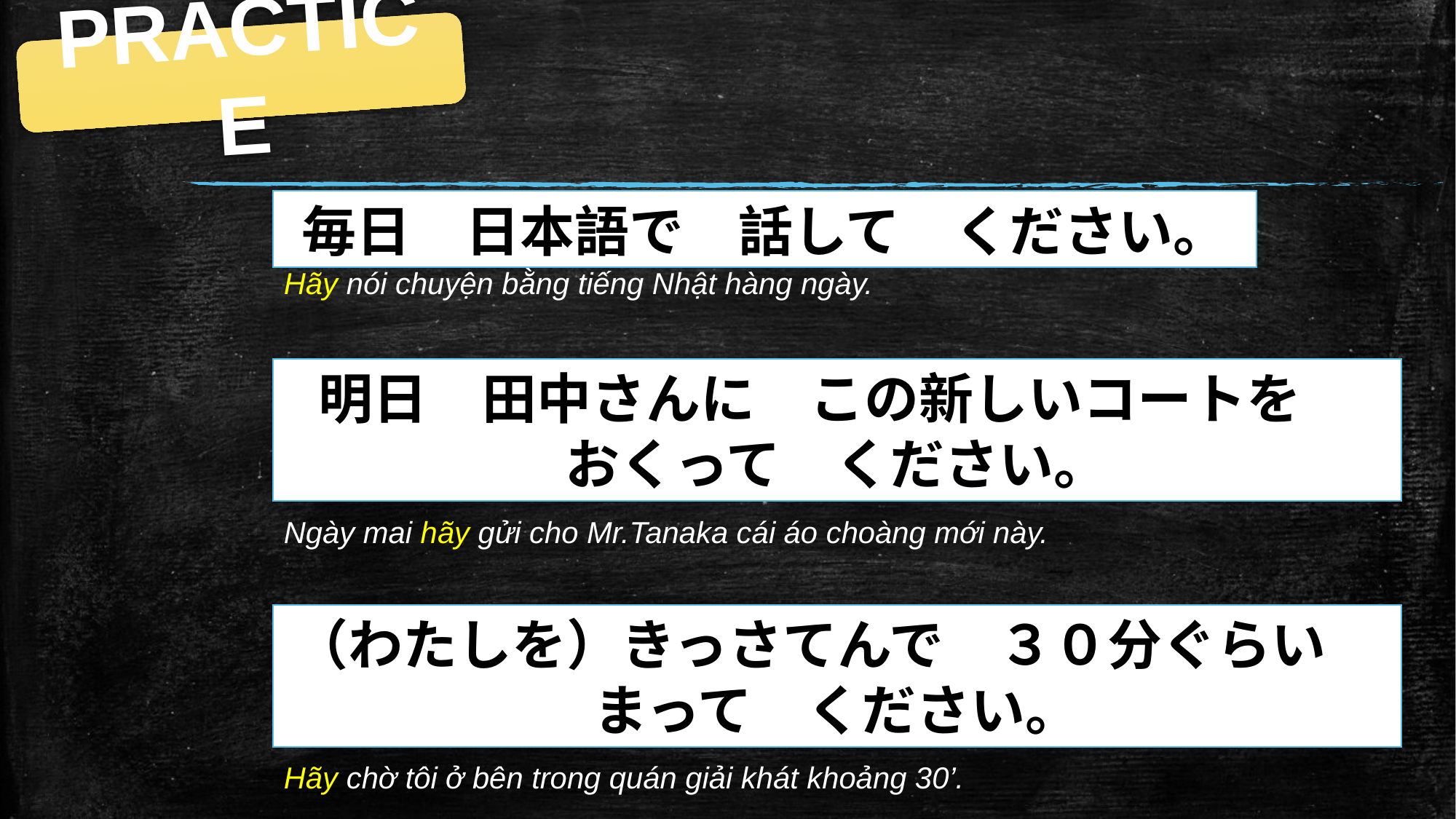

PRACTICE
毎日　日本語で　話して　ください。
Hãy nói chuyện bằng tiếng Nhật hàng ngày.
明日　田中さんに　この新しいコートを
おくって　ください。
Ngày mai hãy gửi cho Mr.Tanaka cái áo choàng mới này.
（わたしを）きっさてんで　３０分ぐらい
まって　ください。
Hãy chờ tôi ở bên trong quán giải khát khoảng 30’.